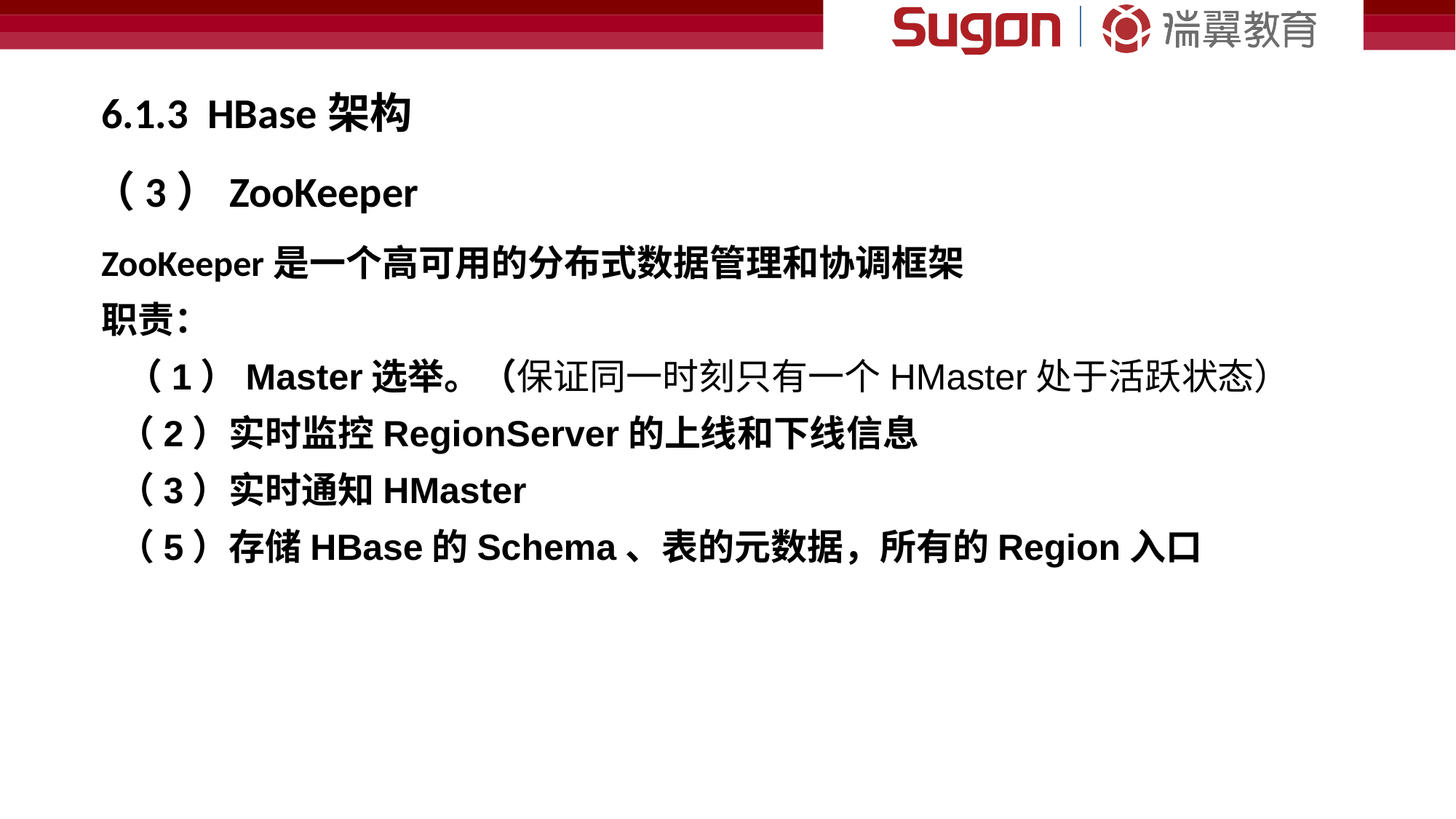

6.1.3  HBase架构
（3）ZooKeeper
ZooKeeper是一个高可用的分布式数据管理和协调框架
职责：
  （1）Master选举。（保证同一时刻只有一个HMaster处于活跃状态）
 （2）实时监控RegionServer的上线和下线信息
 （3）实时通知HMaster
 （5）存储HBase的Schema、表的元数据，所有的Region入口